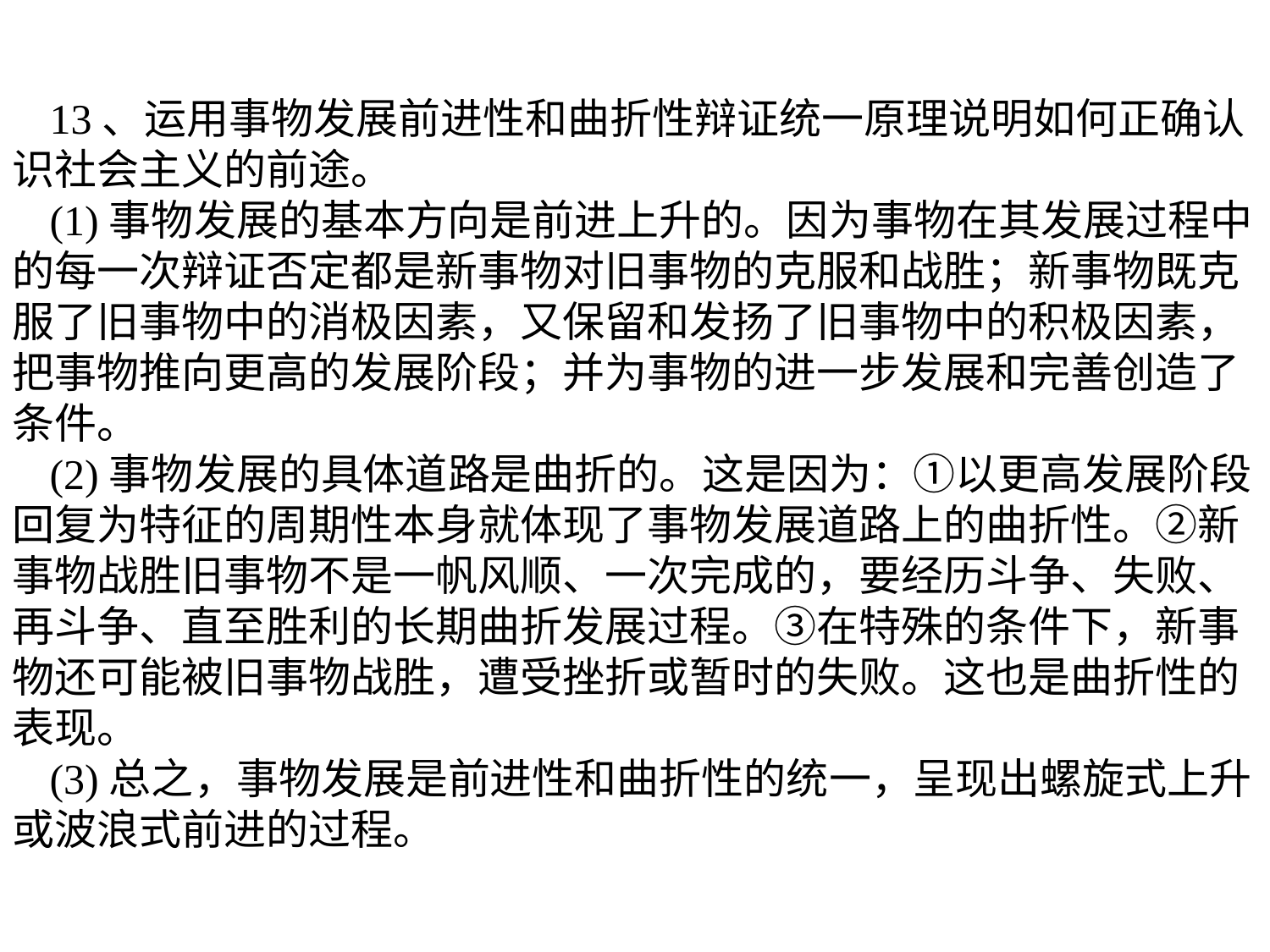

13、运用事物发展前进性和曲折性辩证统一原理说明如何正确认识社会主义的前途。
(1)事物发展的基本方向是前进上升的。因为事物在其发展过程中的每一次辩证否定都是新事物对旧事物的克服和战胜；新事物既克服了旧事物中的消极因素，又保留和发扬了旧事物中的积极因素，把事物推向更高的发展阶段；并为事物的进一步发展和完善创造了条件。
(2)事物发展的具体道路是曲折的。这是因为：①以更高发展阶段回复为特征的周期性本身就体现了事物发展道路上的曲折性。②新事物战胜旧事物不是一帆风顺、一次完成的，要经历斗争、失败、再斗争、直至胜利的长期曲折发展过程。③在特殊的条件下，新事物还可能被旧事物战胜，遭受挫折或暂时的失败。这也是曲折性的表现。
(3)总之，事物发展是前进性和曲折性的统一，呈现出螺旋式上升或波浪式前进的过程。